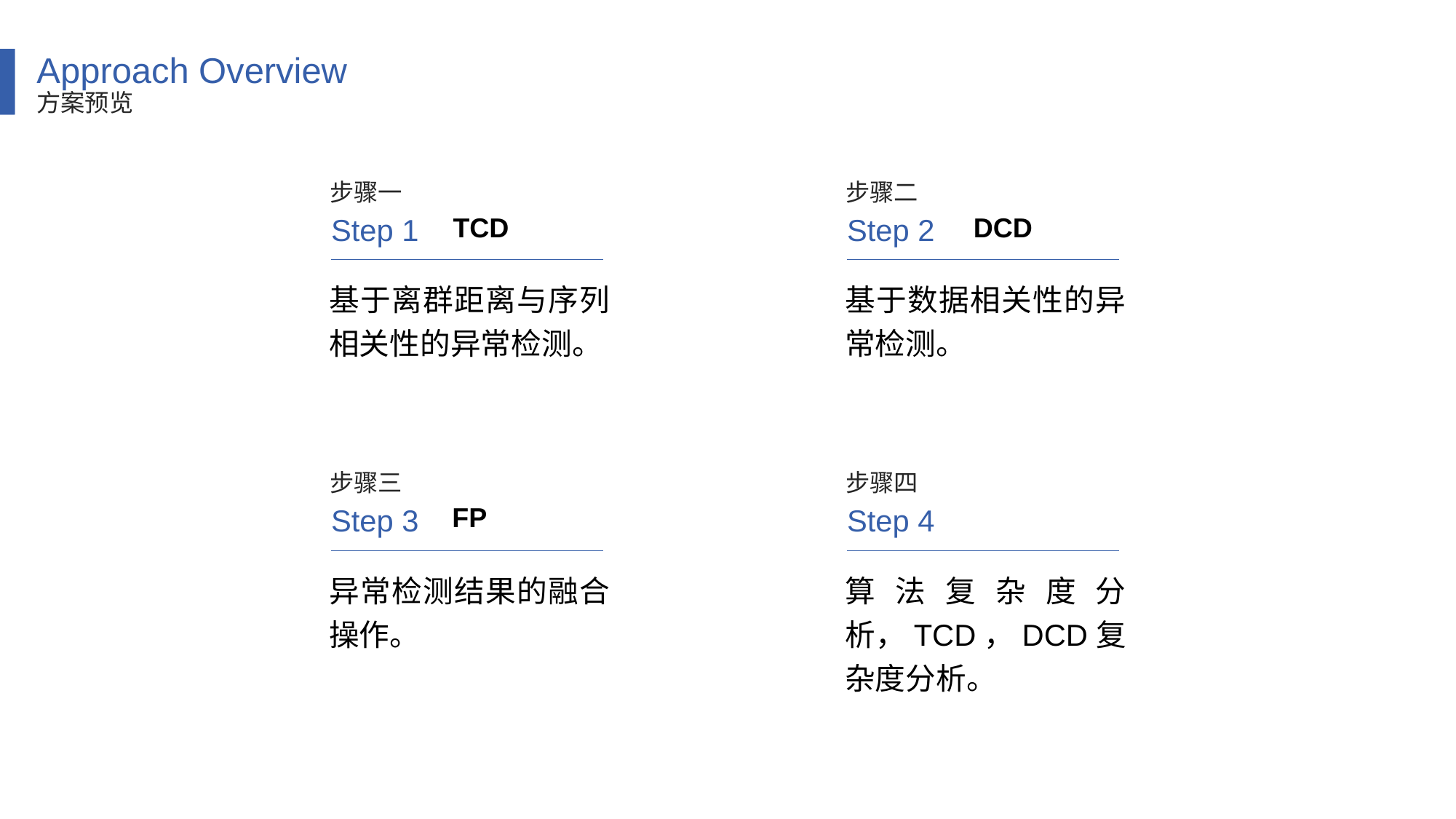

Approach Overview
方案预览
步骤一
Step 1
基于离群距离与序列相关性的异常检测。
步骤二
Step 2
基于数据相关性的异常检测。
TCD
DCD
步骤三
Step 3
异常检测结果的融合操作。
步骤四
Step 4
算法复杂度分析，TCD，DCD复杂度分析。
FP